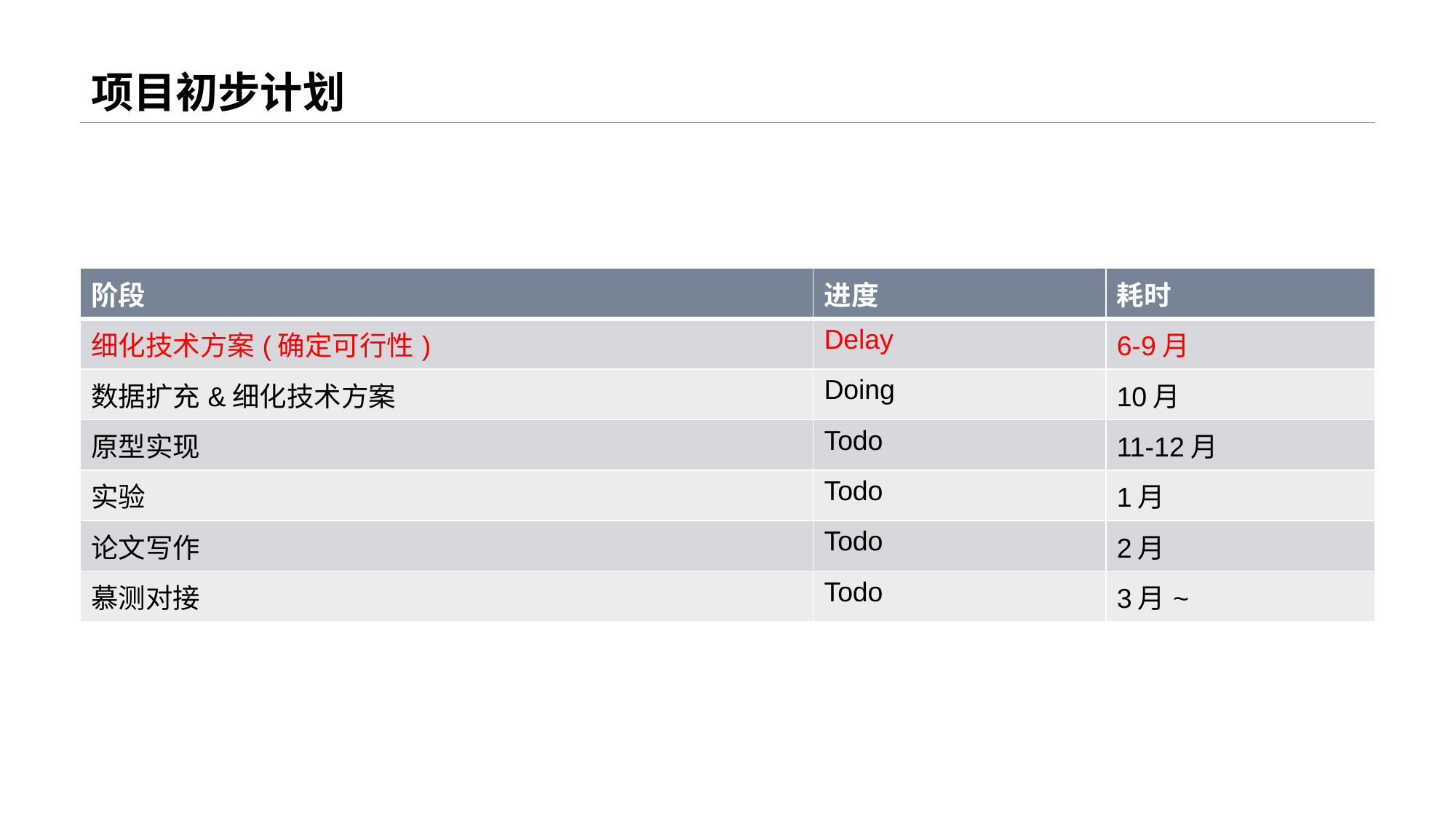

# 项目初步计划
| 阶段 | 进度 | 耗时 |
| --- | --- | --- |
| 细化技术方案(确定可行性) | Delay | 6-9月 |
| 数据扩充&细化技术方案 | Doing | 10月 |
| 原型实现 | Todo | 11-12月 |
| 实验 | Todo | 1月 |
| 论文写作 | Todo | 2月 |
| 慕测对接 | Todo | 3月~ |